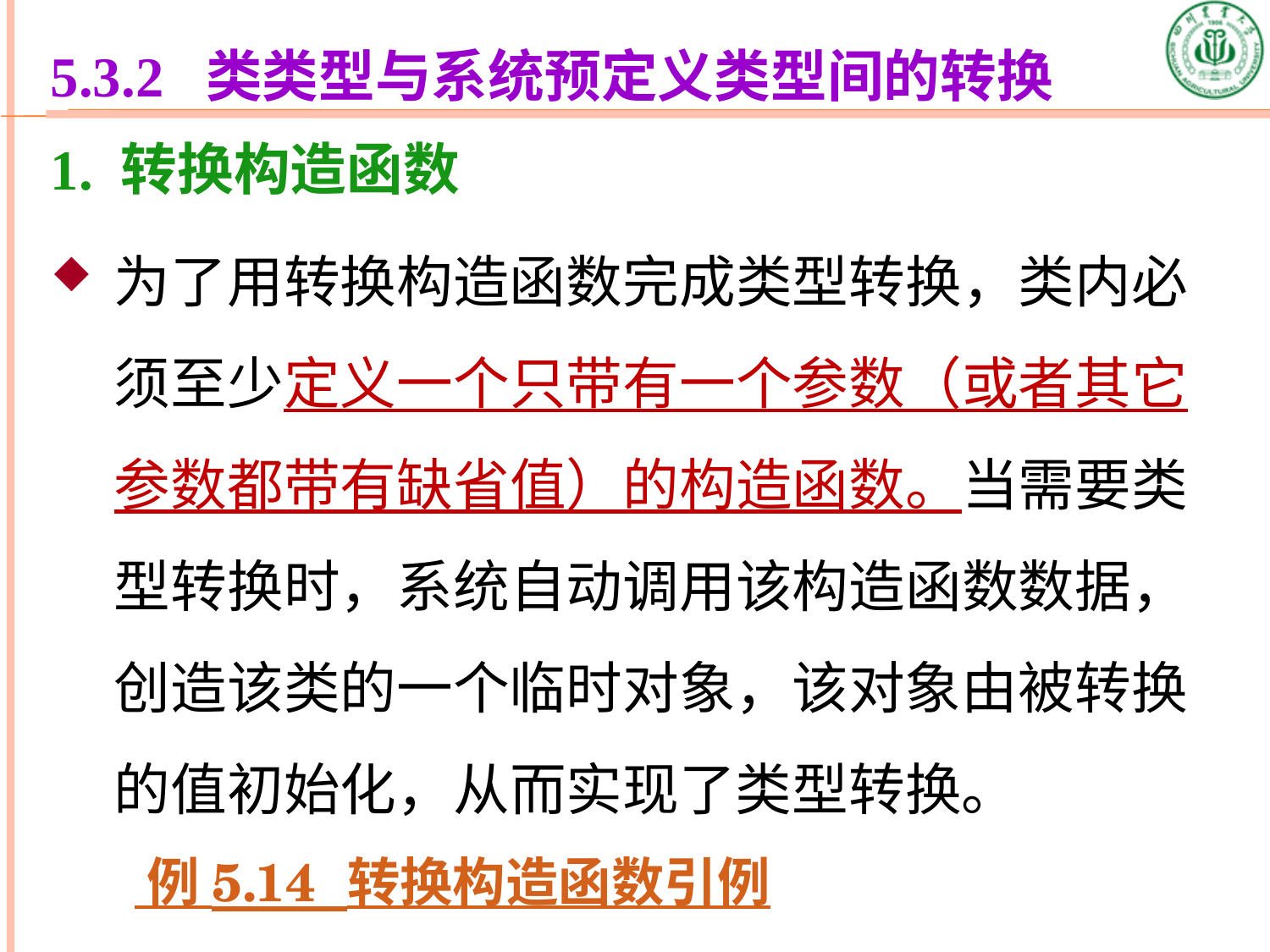

5.3.2  类类型与系统预定义类型间的转换
1. 转换构造函数
为了用转换构造函数完成类型转换，类内必须至少定义一个只带有一个参数（或者其它参数都带有缺省值）的构造函数。当需要类型转换时，系统自动调用该构造函数数据，创造该类的一个临时对象，该对象由被转换的值初始化，从而实现了类型转换。
 例 5.14  转换构造函数引例